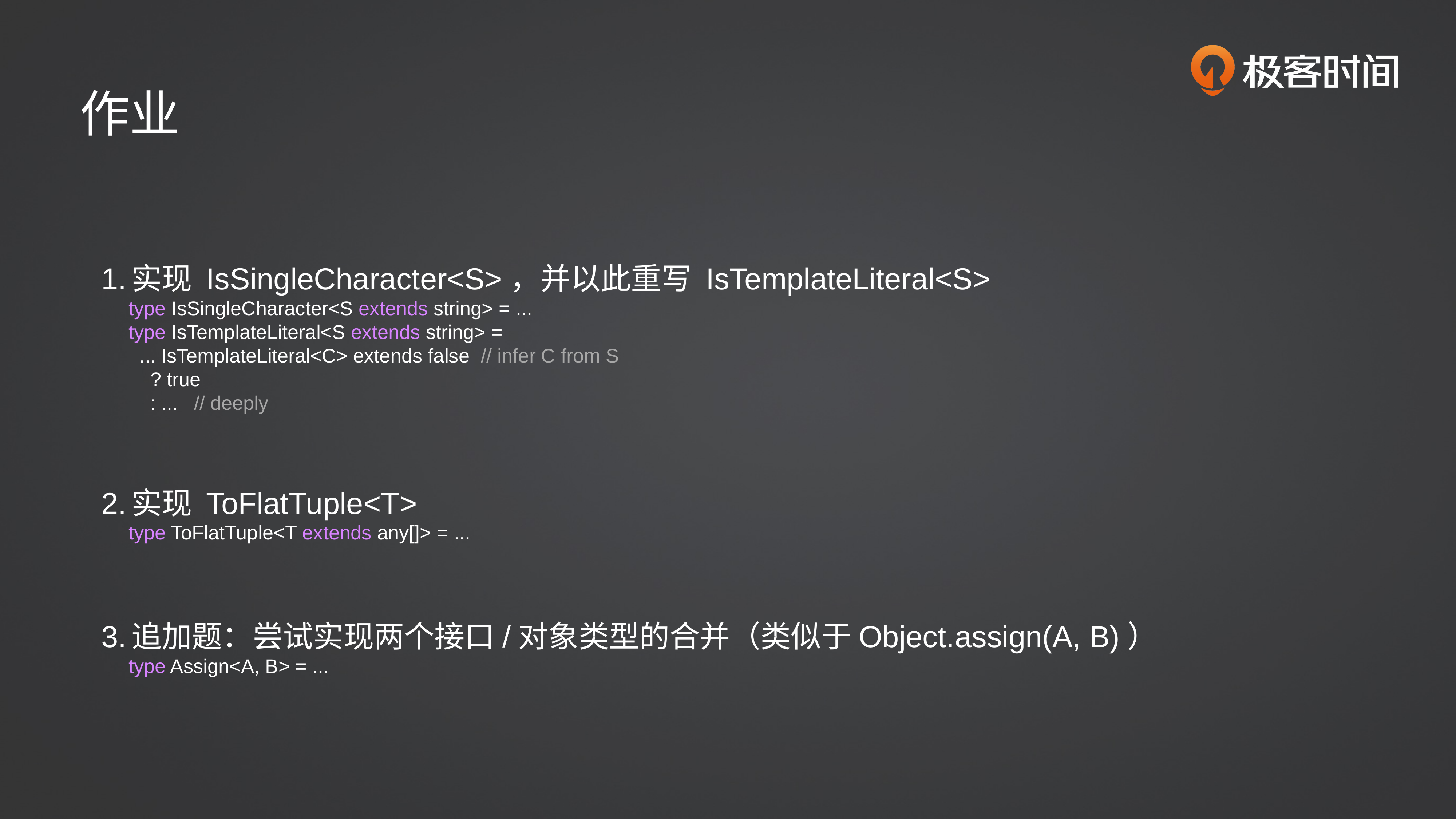

作业
实现 IsSingleCharacter<S>，并以此重写 IsTemplateLiteral<S>
type IsSingleCharacter<S extends string> = ...
type IsTemplateLiteral<S extends string> =
  ... IsTemplateLiteral<C> extends false  // infer C from S
    ? true
    : ...   // deeply
实现 ToFlatTuple<T>
type ToFlatTuple<T extends any[]> = ...
追加题：尝试实现两个接口/对象类型的合并（类似于Object.assign(A, B)）
type Assign<A, B> = ...